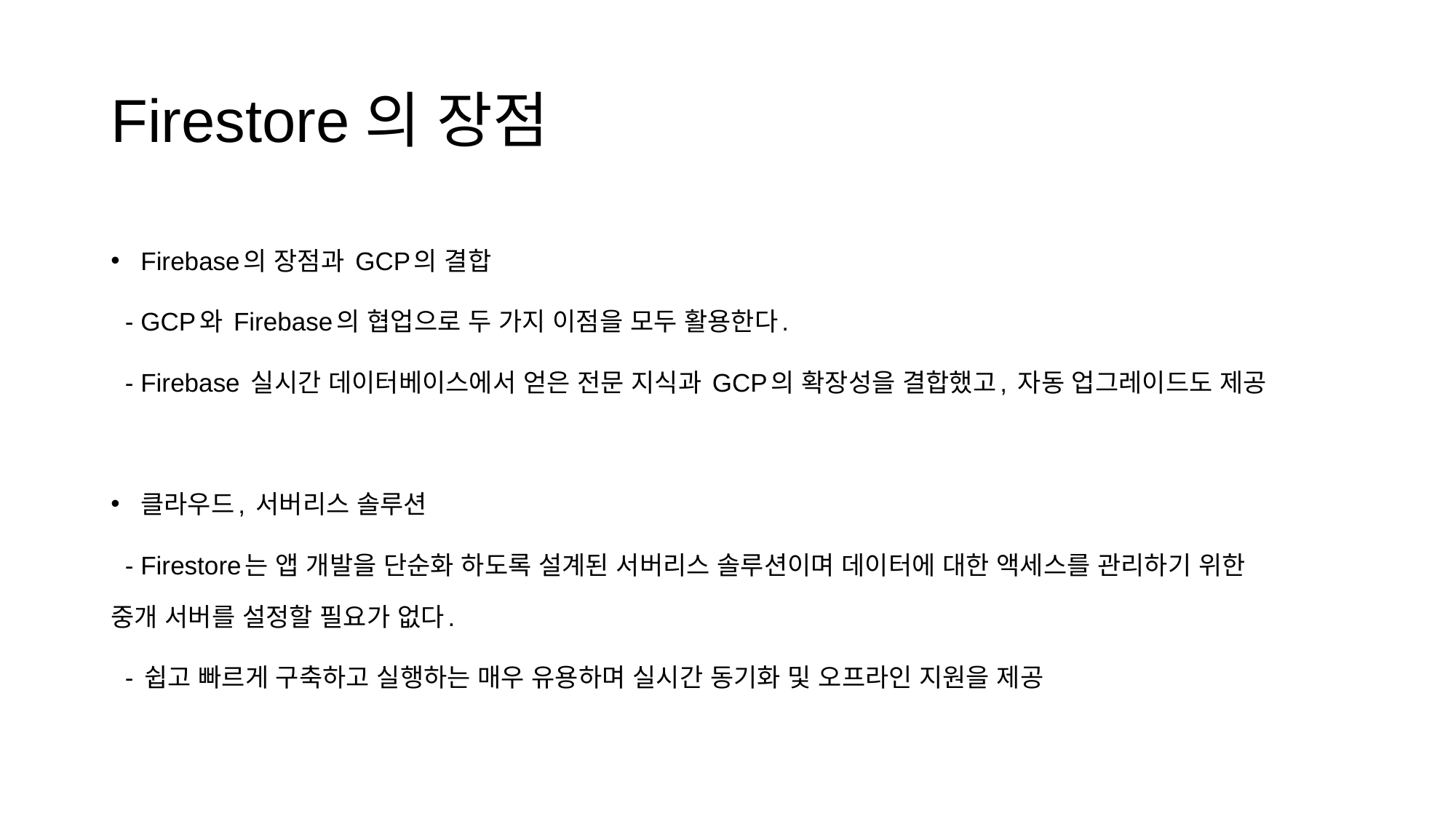

# Firestore의 장점
Firebase의 장점과 GCP의 결합
  - GCP와 Firebase의 협업으로 두 가지 이점을 모두 활용한다.
  - Firebase 실시간 데이터베이스에서 얻은 전문 지식과 GCP의 확장성을 결합했고, 자동 업그레이드도 제공

클라우드, 서버리스 솔루션
  - Firestore는 앱 개발을 단순화 하도록 설계된 서버리스 솔루션이며 데이터에 대한 액세스를 관리하기 위한 중개 서버를 설정할 필요가 없다.
  - 쉽고 빠르게 구축하고 실행하는 매우 유용하며 실시간 동기화 및 오프라인 지원을 제공